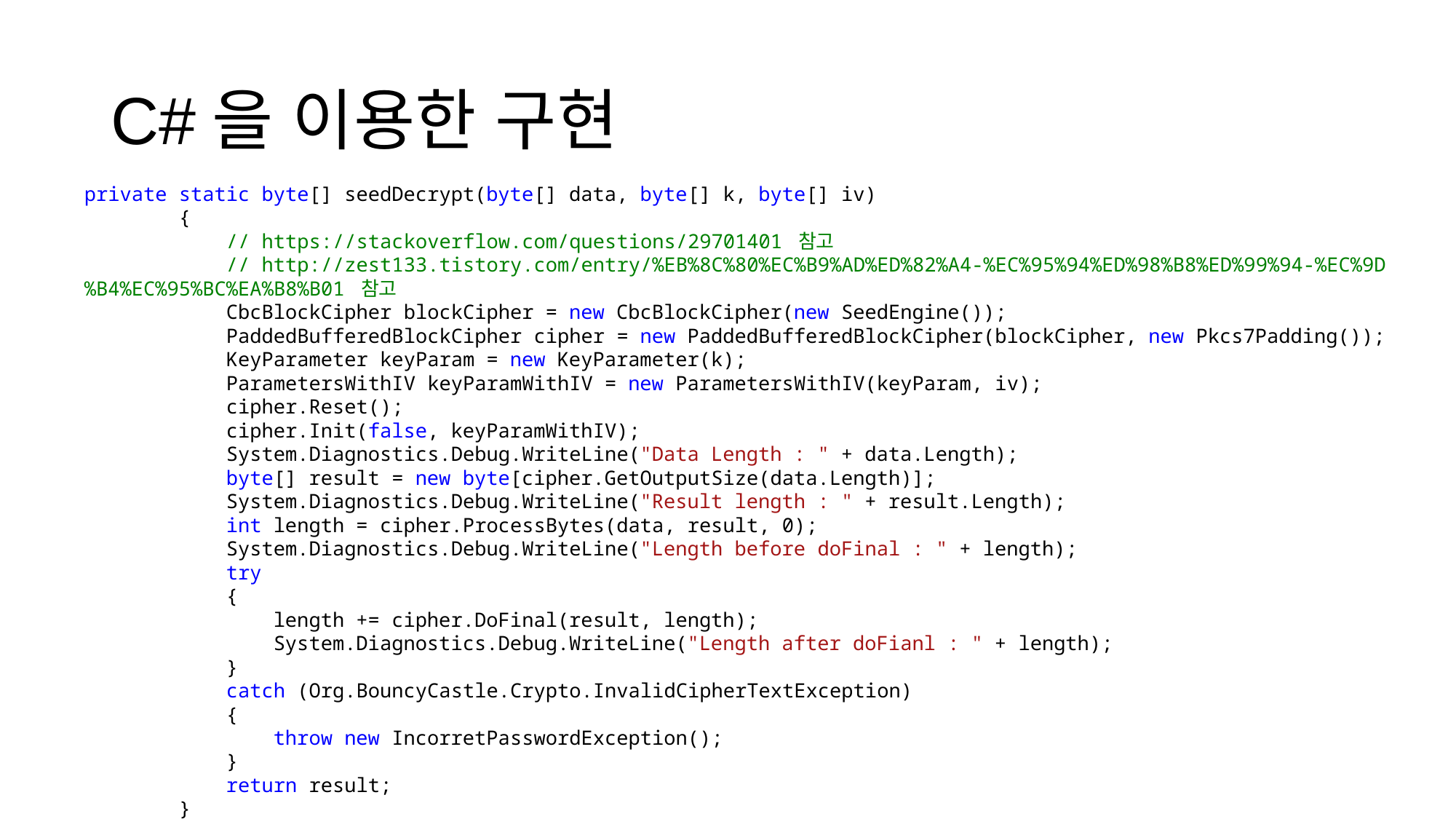

# C#을 이용한 구현
private static byte[] seedDecrypt(byte[] data, byte[] k, byte[] iv)
        {
            // https://stackoverflow.com/questions/29701401 참고
            // http://zest133.tistory.com/entry/%EB%8C%80%EC%B9%AD%ED%82%A4-%EC%95%94%ED%98%B8%ED%99%94-%EC%9D%B4%EC%95%BC%EA%B8%B01 참고
            CbcBlockCipher blockCipher = new CbcBlockCipher(new SeedEngine());
            PaddedBufferedBlockCipher cipher = new PaddedBufferedBlockCipher(blockCipher, new Pkcs7Padding());
            KeyParameter keyParam = new KeyParameter(k);
            ParametersWithIV keyParamWithIV = new ParametersWithIV(keyParam, iv);
            cipher.Reset();
            cipher.Init(false, keyParamWithIV);
            System.Diagnostics.Debug.WriteLine("Data Length : " + data.Length);
            byte[] result = new byte[cipher.GetOutputSize(data.Length)];
            System.Diagnostics.Debug.WriteLine("Result length : " + result.Length);
            int length = cipher.ProcessBytes(data, result, 0);
            System.Diagnostics.Debug.WriteLine("Length before doFinal : " + length);
            try
            {
                length += cipher.DoFinal(result, length);
                System.Diagnostics.Debug.WriteLine("Length after doFianl : " + length);
            }
            catch (Org.BouncyCastle.Crypto.InvalidCipherTextException)
            {
                throw new IncorretPasswordException();
            }
            return result;
        }